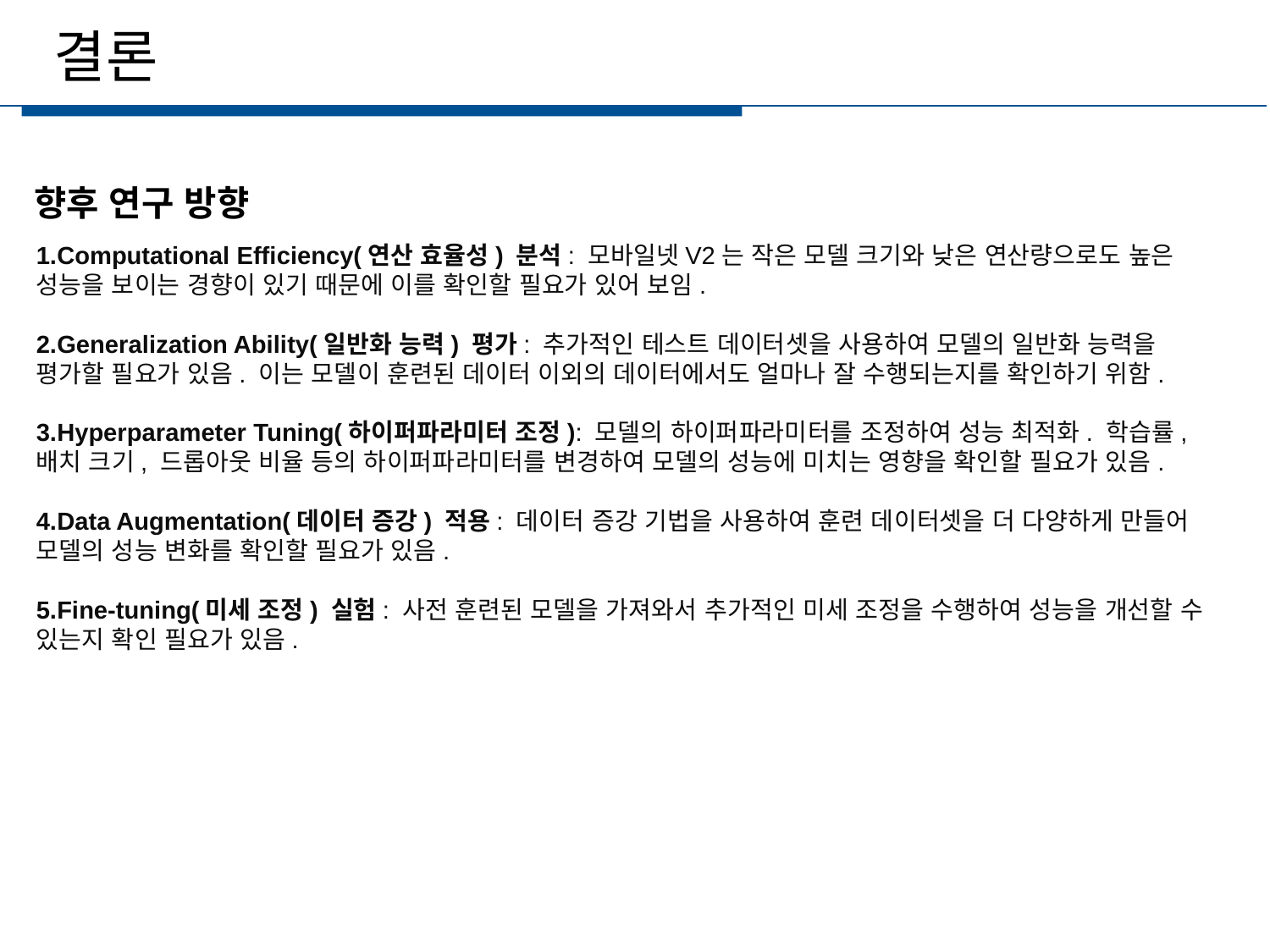

결론
세부일정

향후 연구 방향
Computational Efficiency(연산 효율성) 분석: 모바일넷V2는 작은 모델 크기와 낮은 연산량으로도 높은 성능을 보이는 경향이 있기 때문에 이를 확인할 필요가 있어 보임.

Generalization Ability(일반화 능력) 평가: 추가적인 테스트 데이터셋을 사용하여 모델의 일반화 능력을 평가할 필요가 있음. 이는 모델이 훈련된 데이터 이외의 데이터에서도 얼마나 잘 수행되는지를 확인하기 위함.

Hyperparameter Tuning(하이퍼파라미터 조정): 모델의 하이퍼파라미터를 조정하여 성능 최적화. 학습률, 배치 크기, 드롭아웃 비율 등의 하이퍼파라미터를 변경하여 모델의 성능에 미치는 영향을 확인할 필요가 있음.

Data Augmentation(데이터 증강) 적용: 데이터 증강 기법을 사용하여 훈련 데이터셋을 더 다양하게 만들어 모델의 성능 변화를 확인할 필요가 있음.

Fine-tuning(미세 조정) 실험: 사전 훈련된 모델을 가져와서 추가적인 미세 조정을 수행하여 성능을 개선할 수 있는지 확인 필요가 있음.